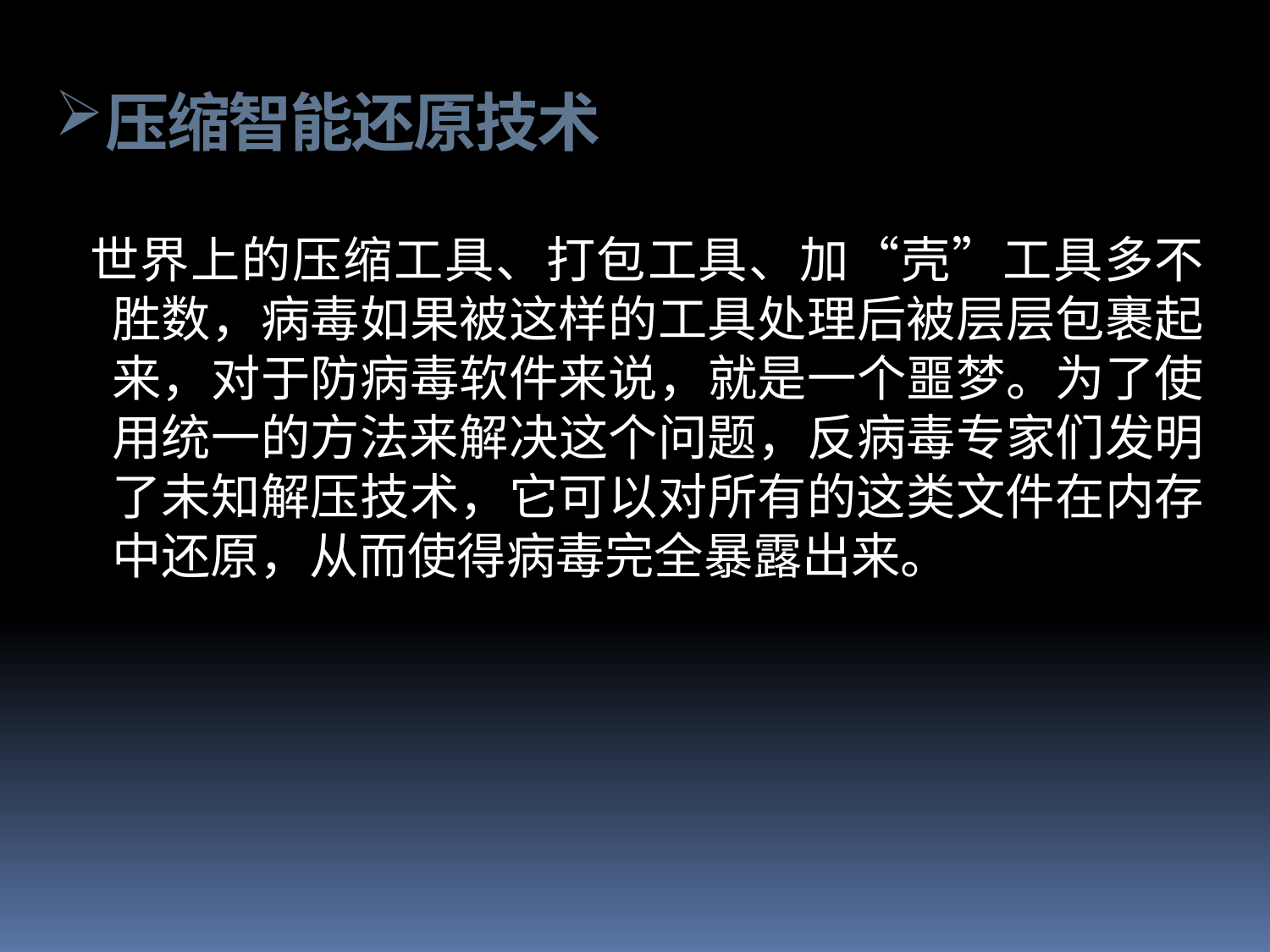

# 压缩智能还原技术
 世界上的压缩工具、打包工具、加“壳”工具多不胜数，病毒如果被这样的工具处理后被层层包裹起来，对于防病毒软件来说，就是一个噩梦。为了使用统一的方法来解决这个问题，反病毒专家们发明了未知解压技术，它可以对所有的这类文件在内存中还原，从而使得病毒完全暴露出来。